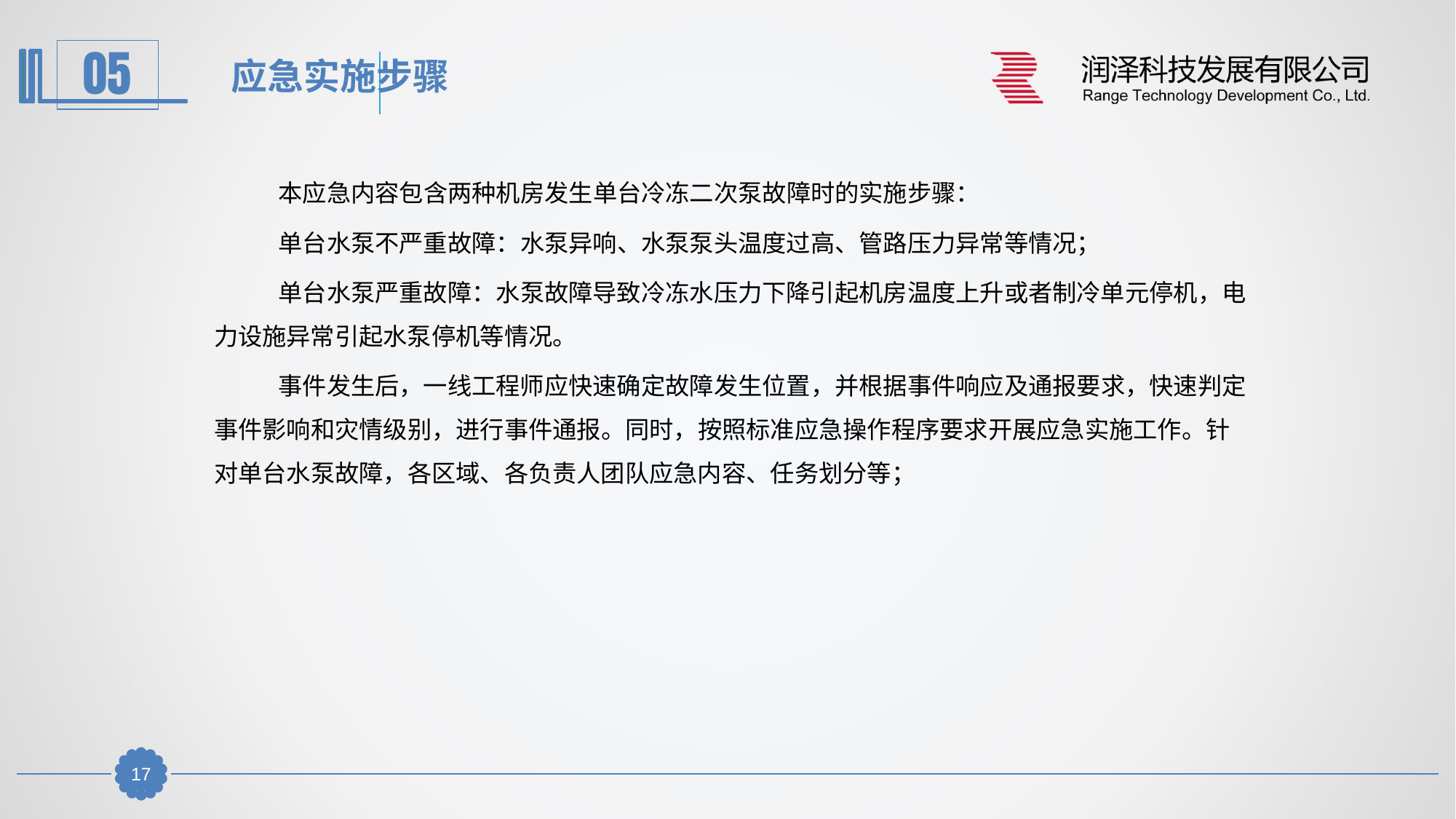

应急实施步骤
本应急内容包含两种机房发生单台冷冻二次泵故障时的实施步骤：
单台水泵不严重故障：水泵异响、水泵泵头温度过高、管路压力异常等情况；
单台水泵严重故障：水泵故障导致冷冻水压力下降引起机房温度上升或者制冷单元停机，电力设施异常引起水泵停机等情况。
事件发生后，一线工程师应快速确定故障发生位置，并根据事件响应及通报要求，快速判定事件影响和灾情级别，进行事件通报。同时，按照标准应急操作程序要求开展应急实施工作。针对单台水泵故障，各区域、各负责人团队应急内容、任务划分等；
17